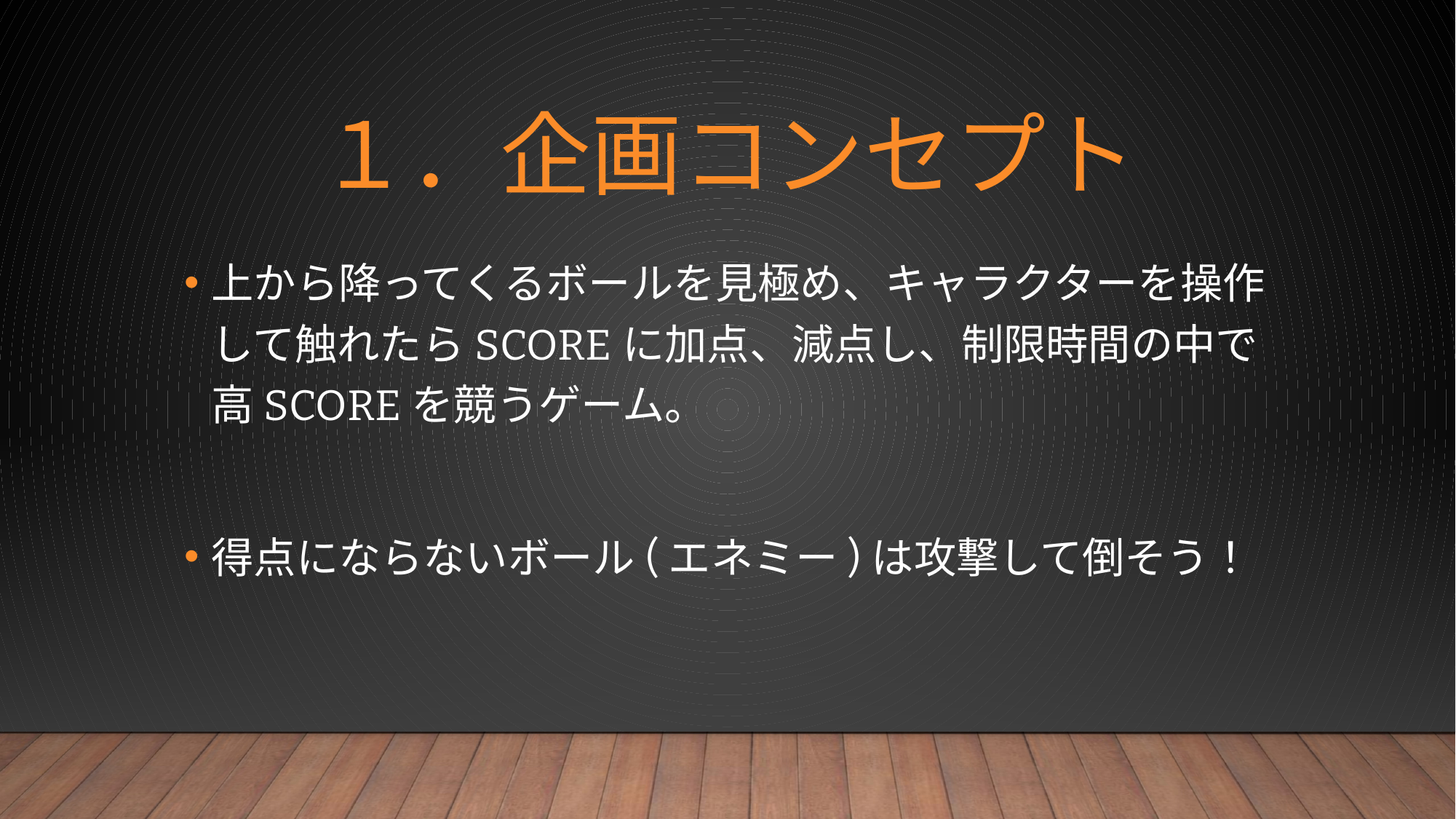

# １．企画コンセプト
上から降ってくるボールを見極め、キャラクターを操作して触れたらSCOREに加点、減点し、制限時間の中で高SCOREを競うゲーム。

得点にならないボール(エネミー)は攻撃して倒そう！